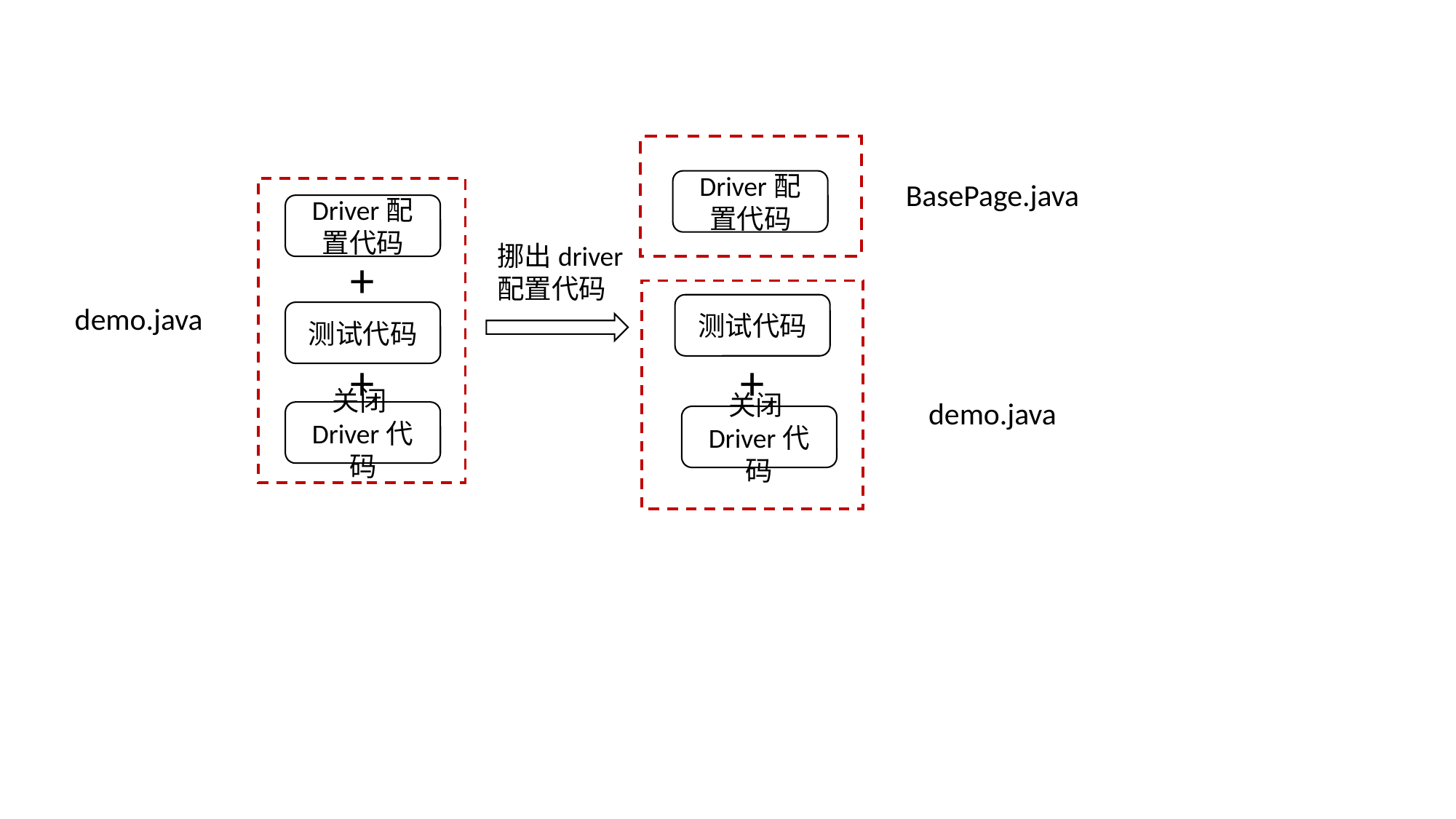

Driver配置代码
BasePage.java

Driver配置代码
挪出driver配置代码
+

demo.java
测试代码
测试代码

+
+
demo.java
关闭Driver代码
关闭Driver代码